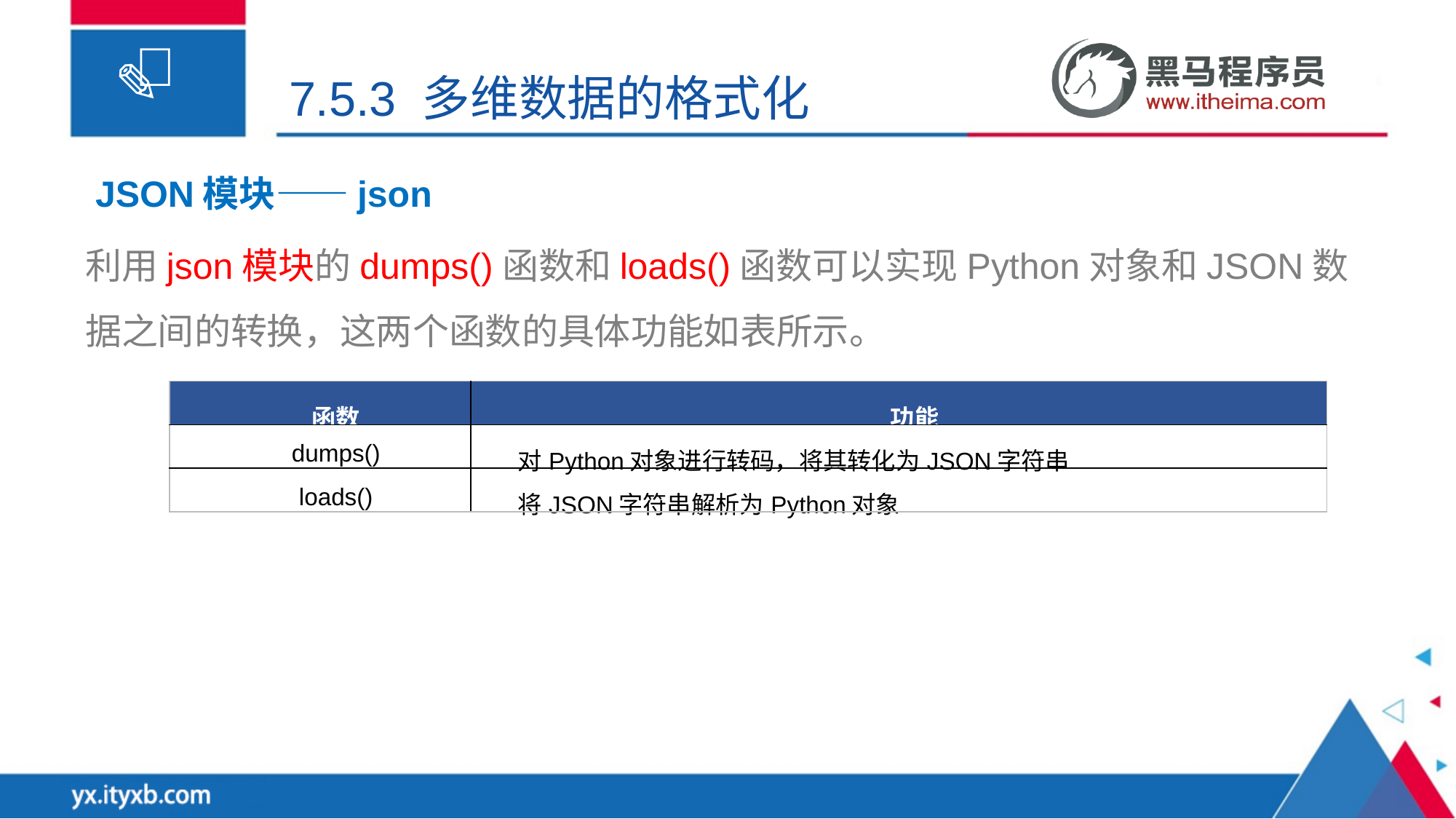

7.5.3 多维数据的格式化
 JSON模块——json
利用json模块的dumps()函数和loads()函数可以实现Python对象和JSON数据之间的转换，这两个函数的具体功能如表所示。
| 函数 | 功能 |
| --- | --- |
| dumps() | 对Python对象进行转码，将其转化为JSON字符串 |
| loads() | 将JSON字符串解析为Python对象 |